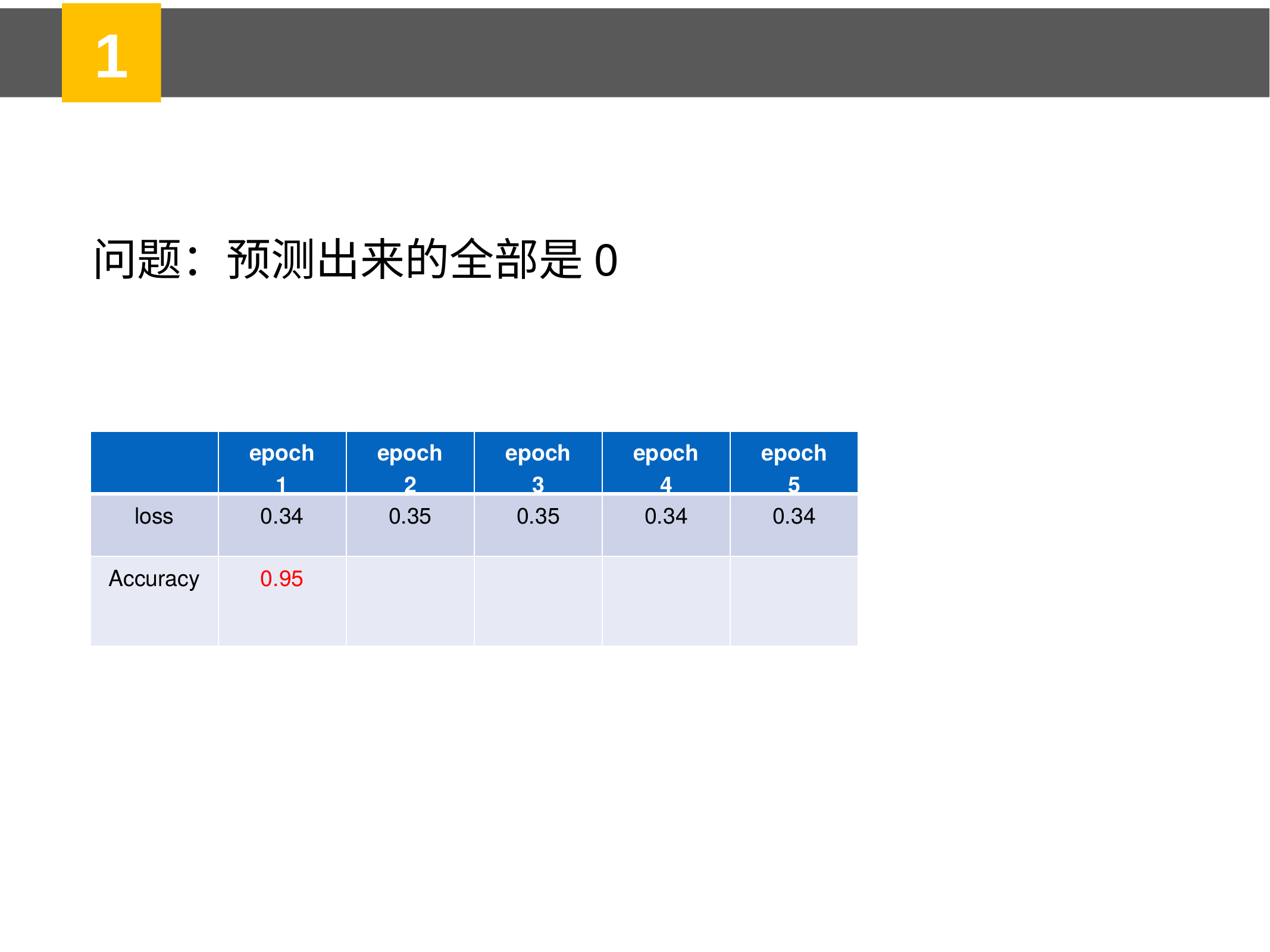

1

问题：预测出来的全部是0
|  | epoch 1 | epoch 2 | epoch 3 | epoch 4 | epoch 5 |
| --- | --- | --- | --- | --- | --- |
| loss | 0.34 | 0.35 | 0.35 | 0.34 | 0.34 |
| Accuracy | 0.95 |  |  |  |  |